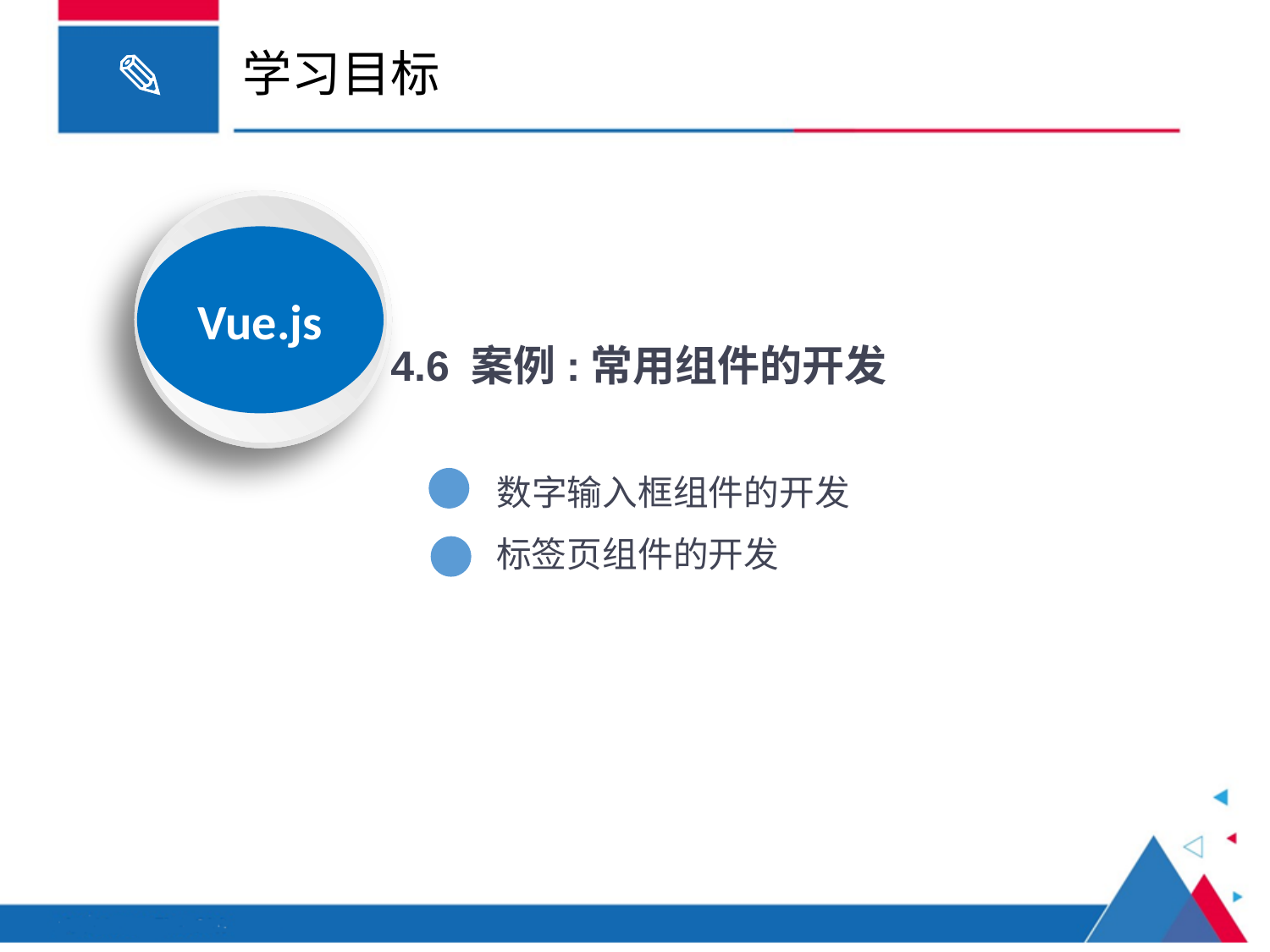

# 学习目标

Vue.js
4.6 案例:常用组件的开发
数字输入框组件的开发

标签页组件的开发